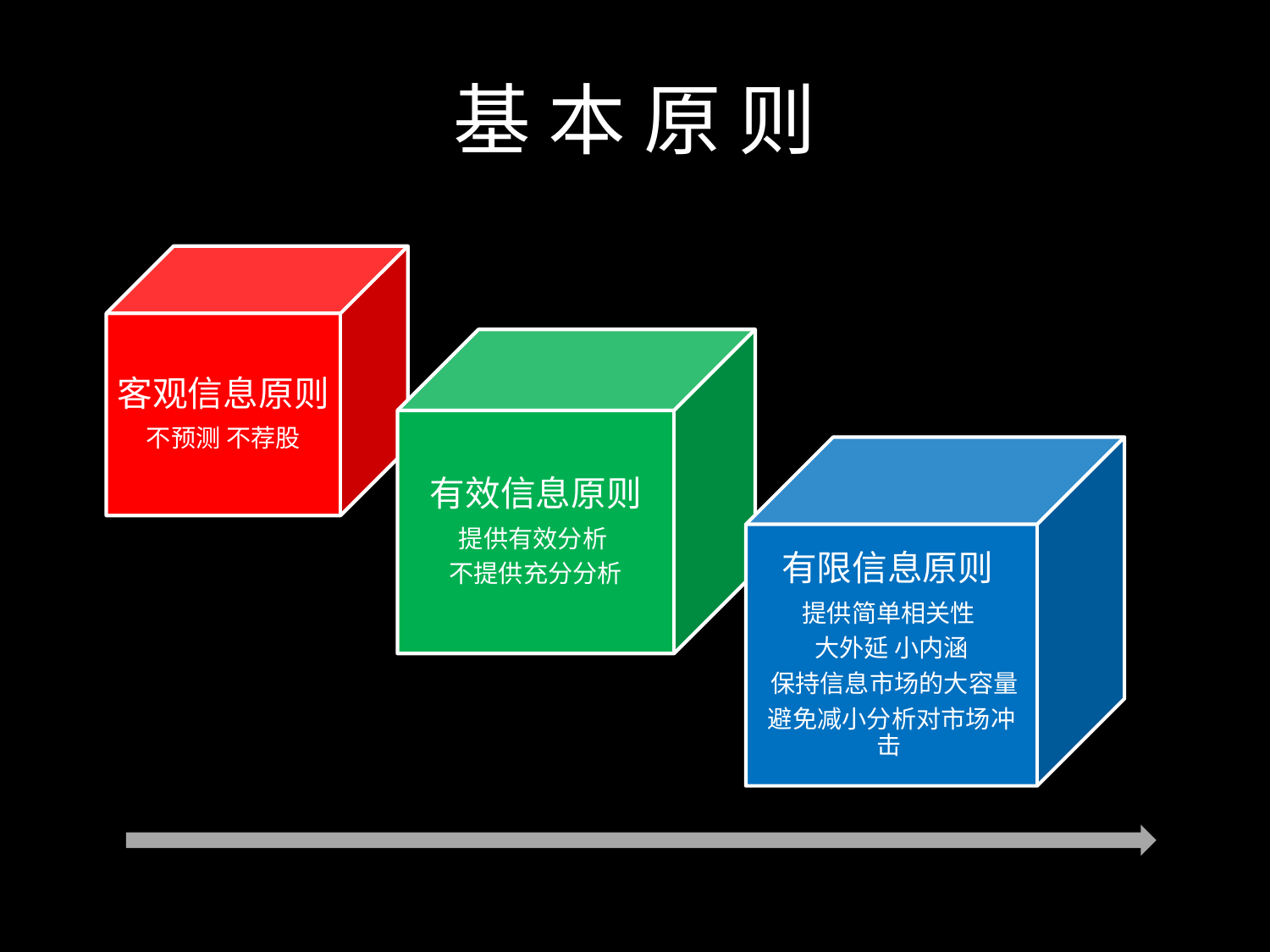

# 基 本 原 则
客观信息原则
不预测 不荐股
有效信息原则
提供有效分析
不提供充分分析
有限信息原则
提供简单相关性
大外延 小内涵
 保持信息市场的大容量
避免减小分析对市场冲击